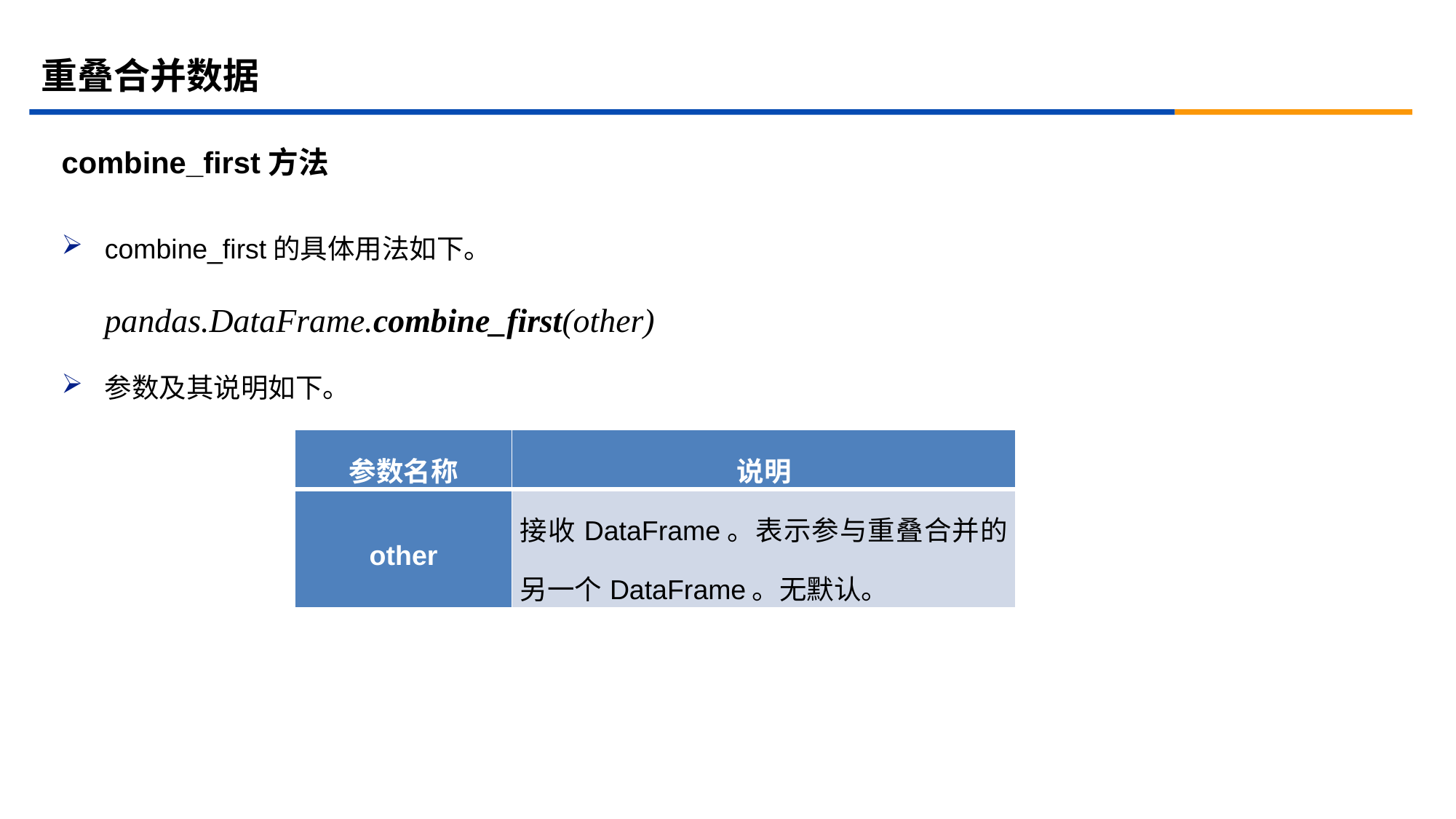

# 重叠合并数据
combine_first方法
combine_first的具体用法如下。
pandas.DataFrame.combine_first(other)
参数及其说明如下。
| 参数名称 | 说明 |
| --- | --- |
| other | 接收DataFrame。表示参与重叠合并的另一个DataFrame。无默认。 |